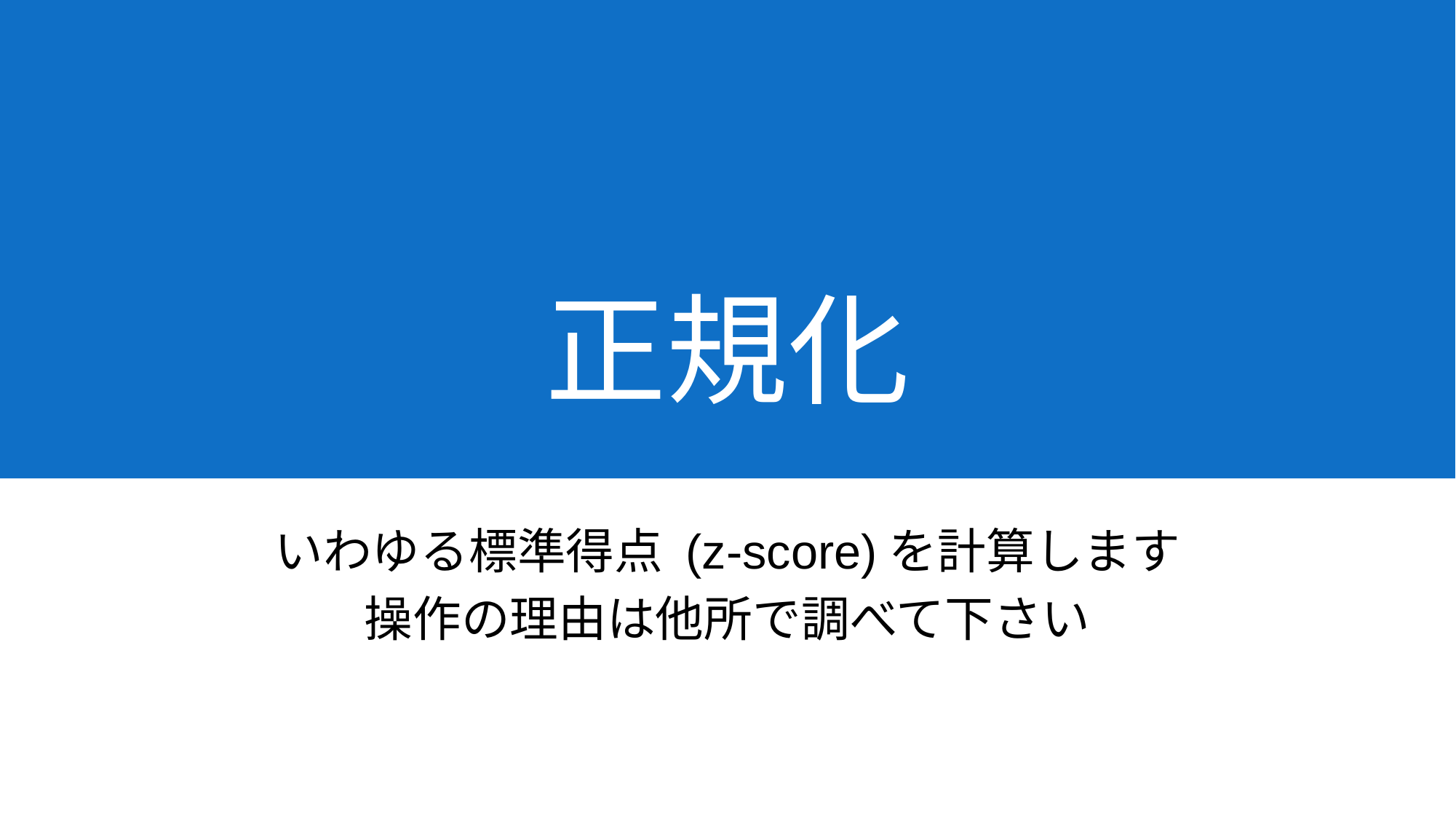

# 正規化
いわゆる標準得点 (z-score)を計算します
操作の理由は他所で調べて下さい